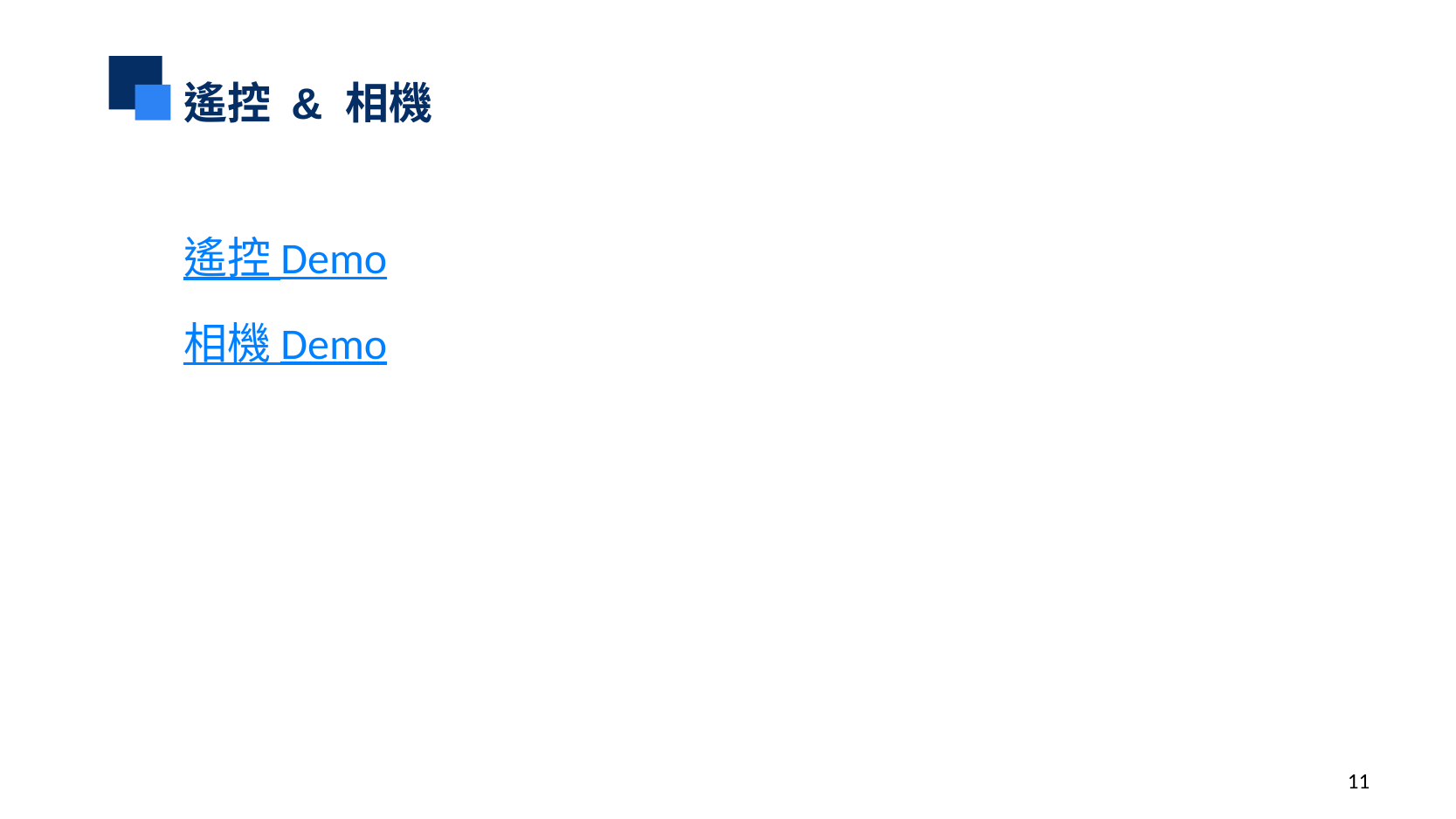

遙控 & 相機

遙控 Demo
相機 Demo
11